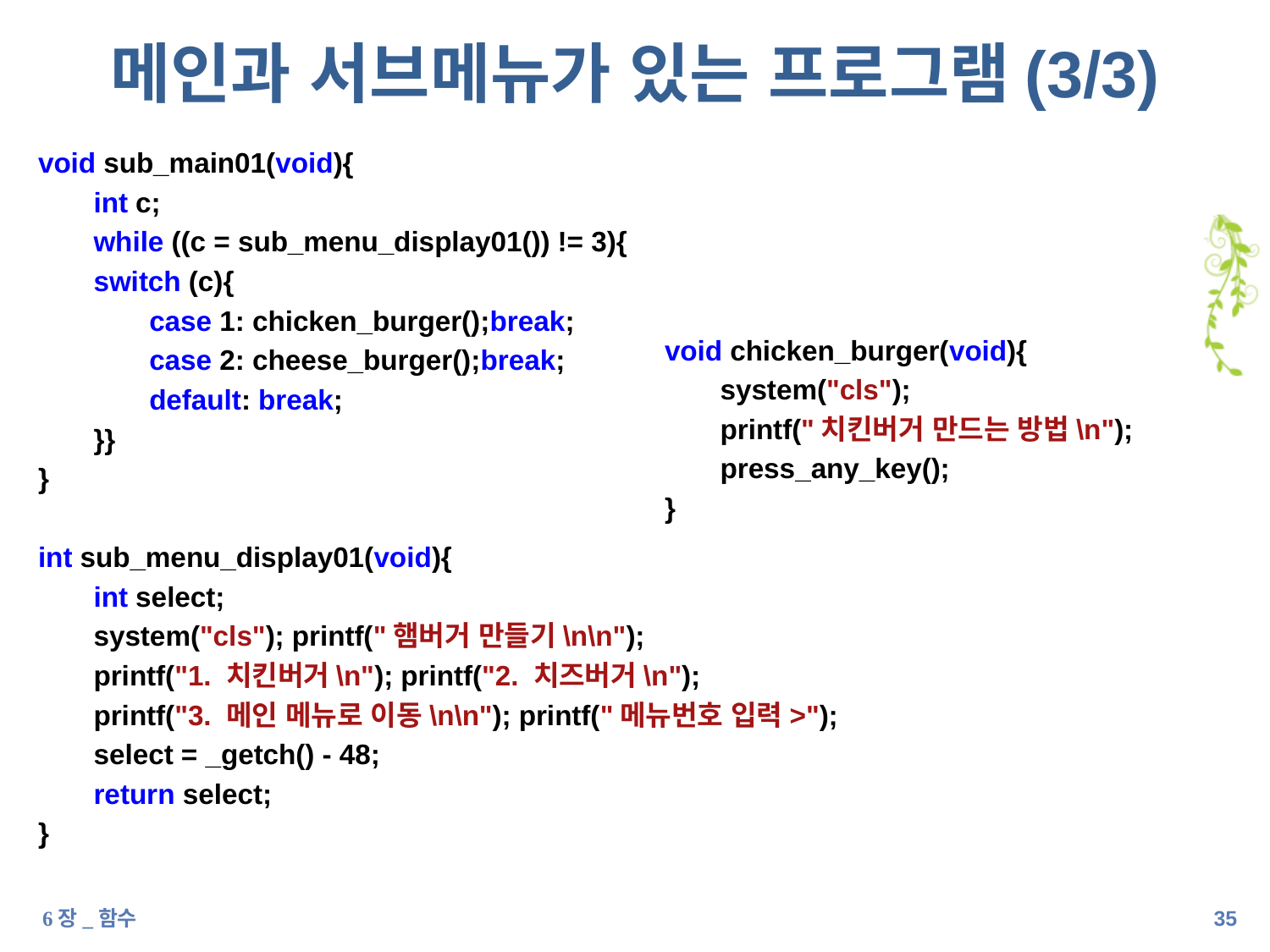

# 메인과 서브메뉴가 있는 프로그램(3/3)
void sub_main01(void){
int c;
while ((c = sub_menu_display01()) != 3){
switch (c){
case 1: chicken_burger();break;
case 2: cheese_burger();break;
default: break;
}}
}

int sub_menu_display01(void){
int select;
system("cls"); printf("햄버거 만들기\n\n");
printf("1. 치킨버거\n"); printf("2. 치즈버거\n");
printf("3. 메인 메뉴로 이동\n\n"); printf("메뉴번호 입력>");
select = _getch() - 48;
return select;
}
void chicken_burger(void){
system("cls");
printf("치킨버거 만드는 방법\n");
press_any_key();
}
6장_함수
35